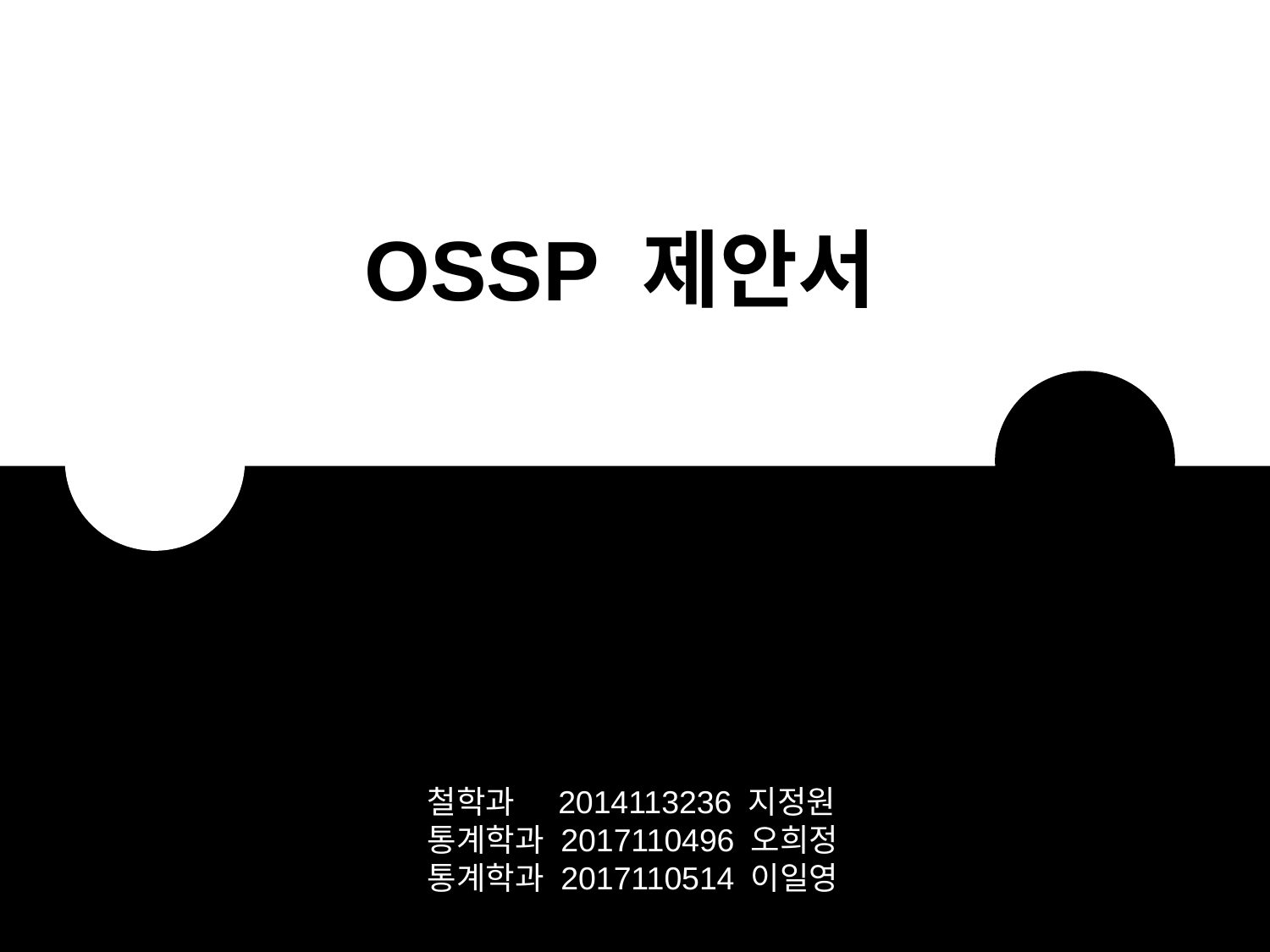

OSSP 제안서

철학과    2014113236 지정원
통계학과 2017110496 오희정
통계학과 2017110514 이일영